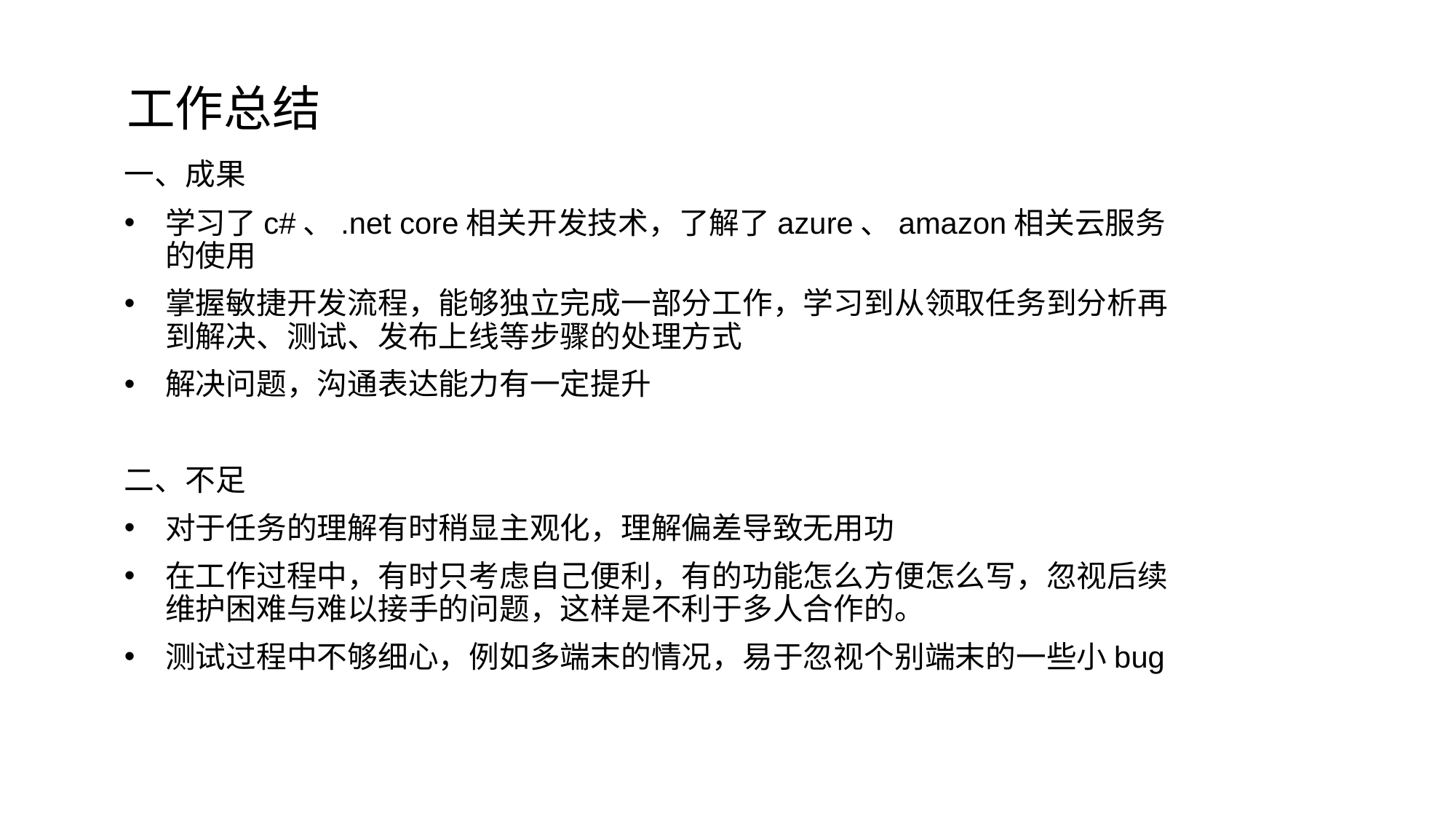

# 工作总结
一、成果
学习了c#、.net core相关开发技术，了解了azure、amazon相关云服务的使用
掌握敏捷开发流程，能够独立完成一部分工作，学习到从领取任务到分析再到解决、测试、发布上线等步骤的处理方式
解决问题，沟通表达能力有一定提升

二、不足
对于任务的理解有时稍显主观化，理解偏差导致无用功
在工作过程中，有时只考虑自己便利，有的功能怎么方便怎么写，忽视后续维护困难与难以接手的问题，这样是不利于多人合作的。
测试过程中不够细心，例如多端末的情况，易于忽视个别端末的一些小bug